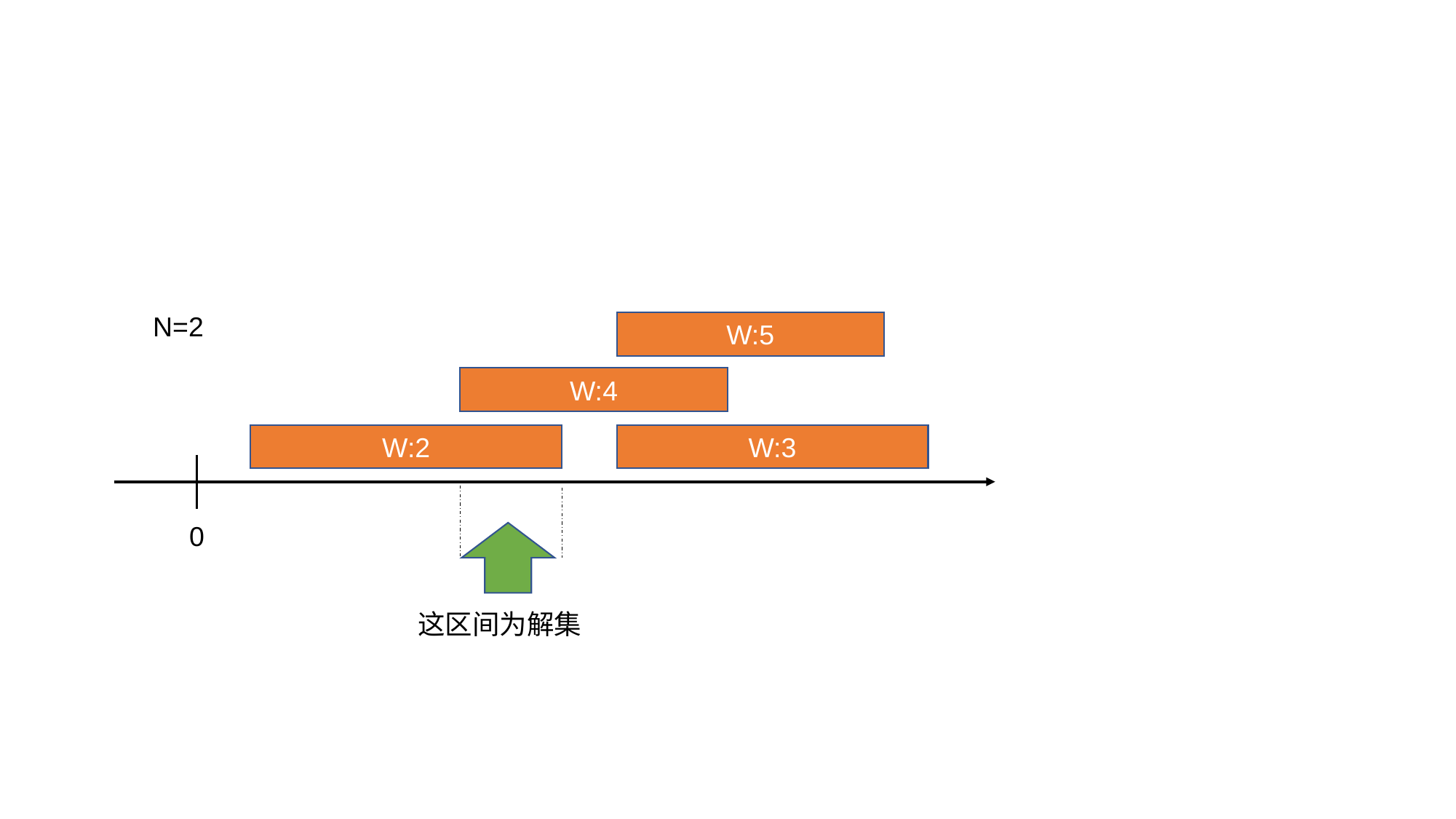

N=2
W:5
W:4
W:3
W:2

0
这区间为解集